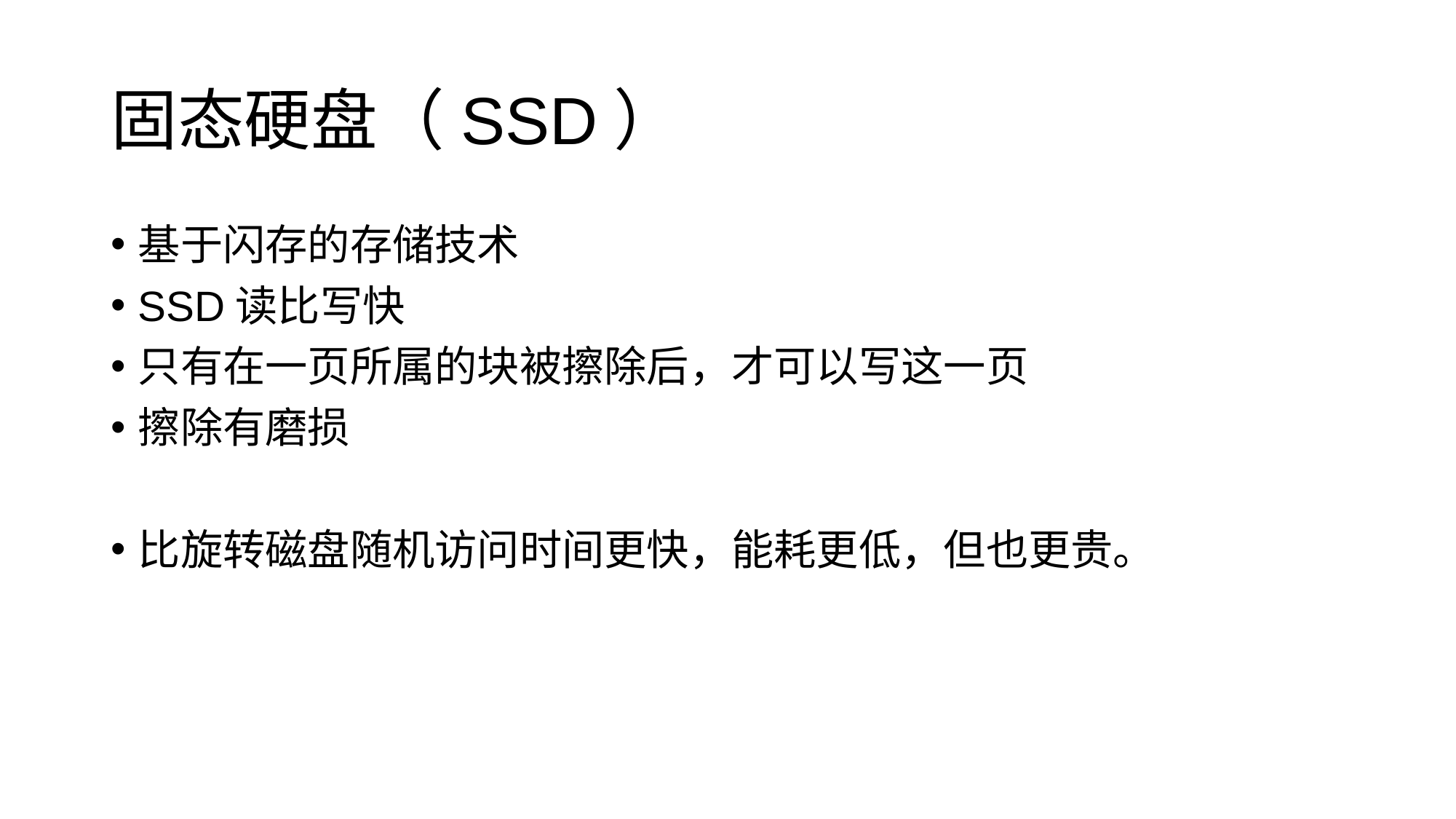

# 固态硬盘（SSD）
基于闪存的存储技术
SSD读比写快
只有在一页所属的块被擦除后，才可以写这一页
擦除有磨损

比旋转磁盘随机访问时间更快，能耗更低，但也更贵。